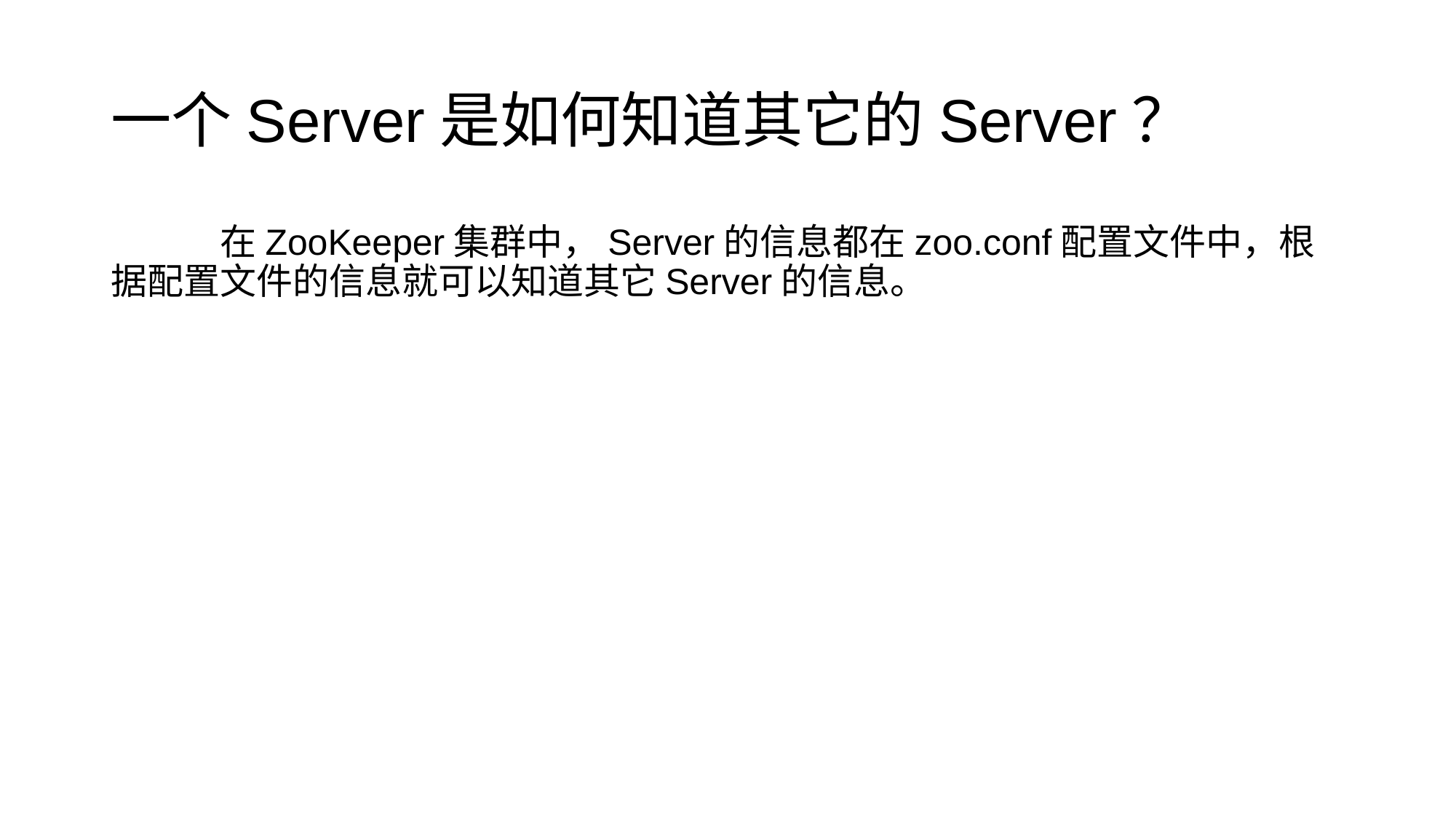

# 一个Server是如何知道其它的Server？
	在ZooKeeper集群中，Server的信息都在zoo.conf配置文件中，根据配置文件的信息就可以知道其它Server的信息。